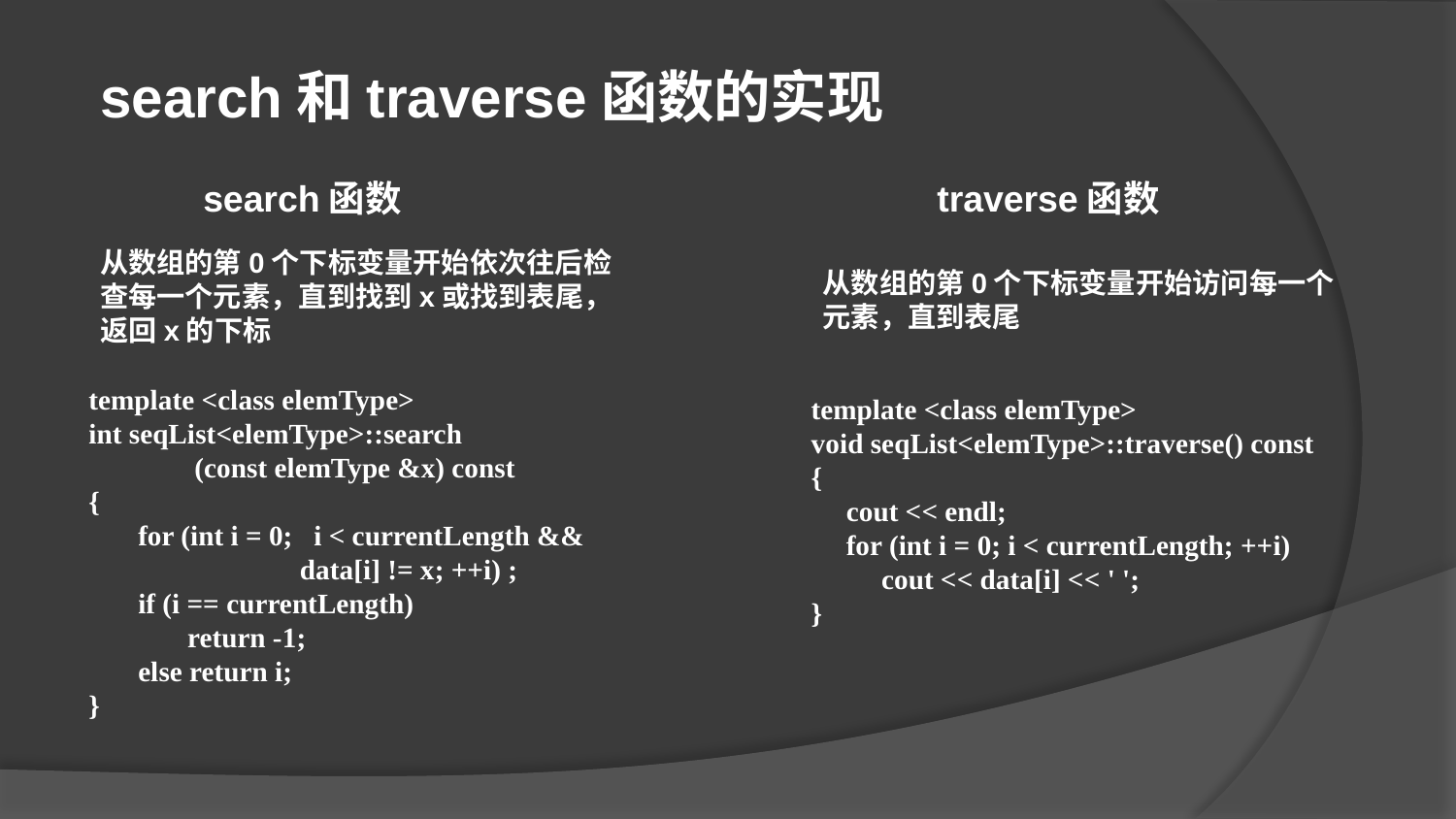

search和traverse函数的实现
search函数
traverse函数
从数组的第0个下标变量开始依次往后检查每一个元素，直到找到x或找到表尾，返回x的下标
从数组的第0个下标变量开始访问每一个元素，直到表尾
template <class elemType>
int seqList<elemType>::search
               (const elemType &x) const
{
       for (int i = 0;   i < currentLength &&
                              data[i] != x; ++i) ;
       if (i == currentLength)
              return -1;
       else return i;
}
template <class elemType>
void seqList<elemType>::traverse() const
{
     cout << endl;
     for (int i = 0; i < currentLength; ++i)
          cout << data[i] << ' ';
}